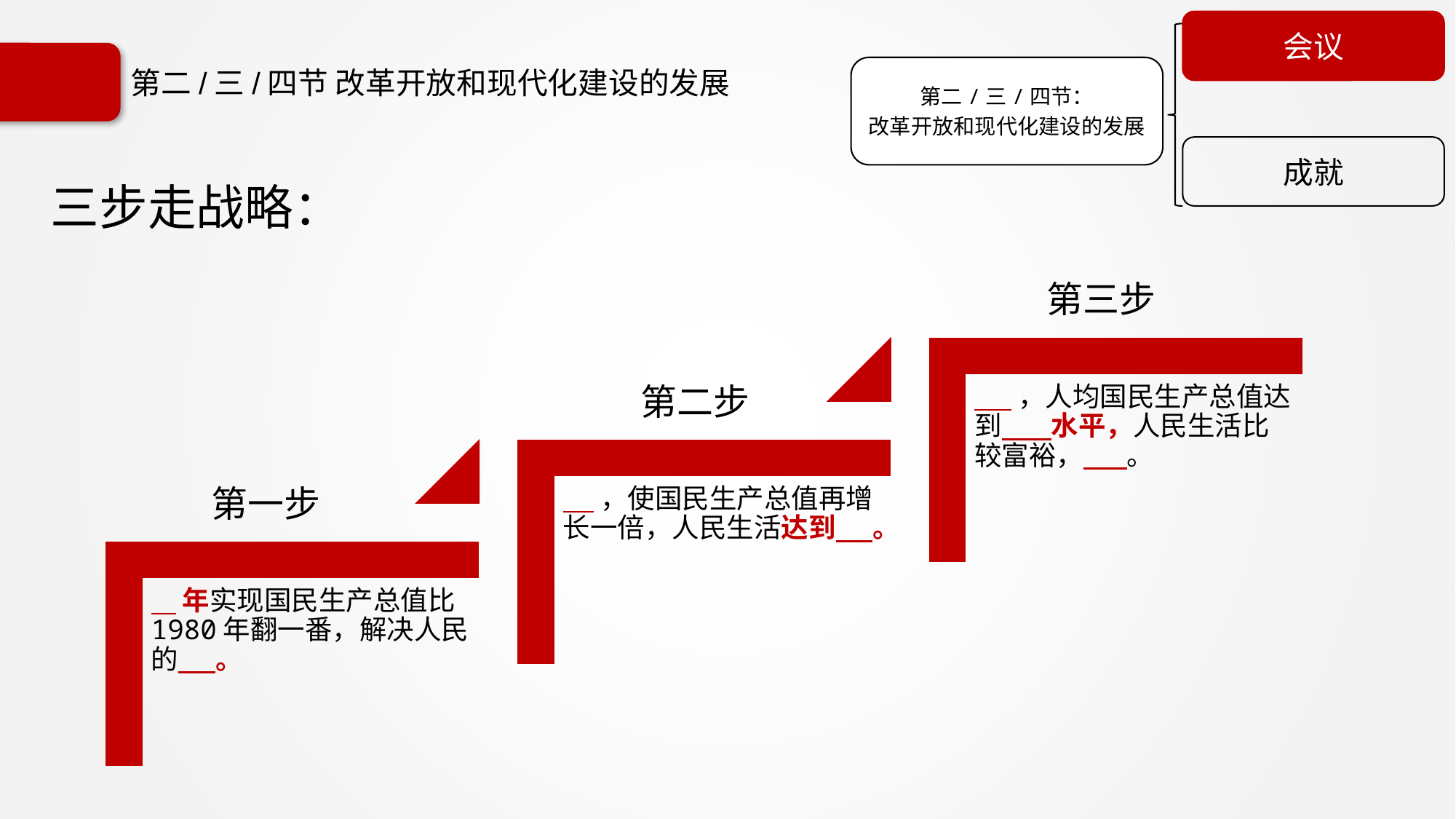

会议

第二/三/四节：
改革开放和现代化建设的发展
成就

# 第二/三/四节 改革开放和现代化建设的发展
三步走战略：
    年实现国民生产总值比1980年翻一番，解决人民的      。
     ，使国民生产总值再增长一倍，人民生活达到      。
      ，人均国民生产总值达到        水平，人民生活比较富裕，       。

第三步
第二步
第一步